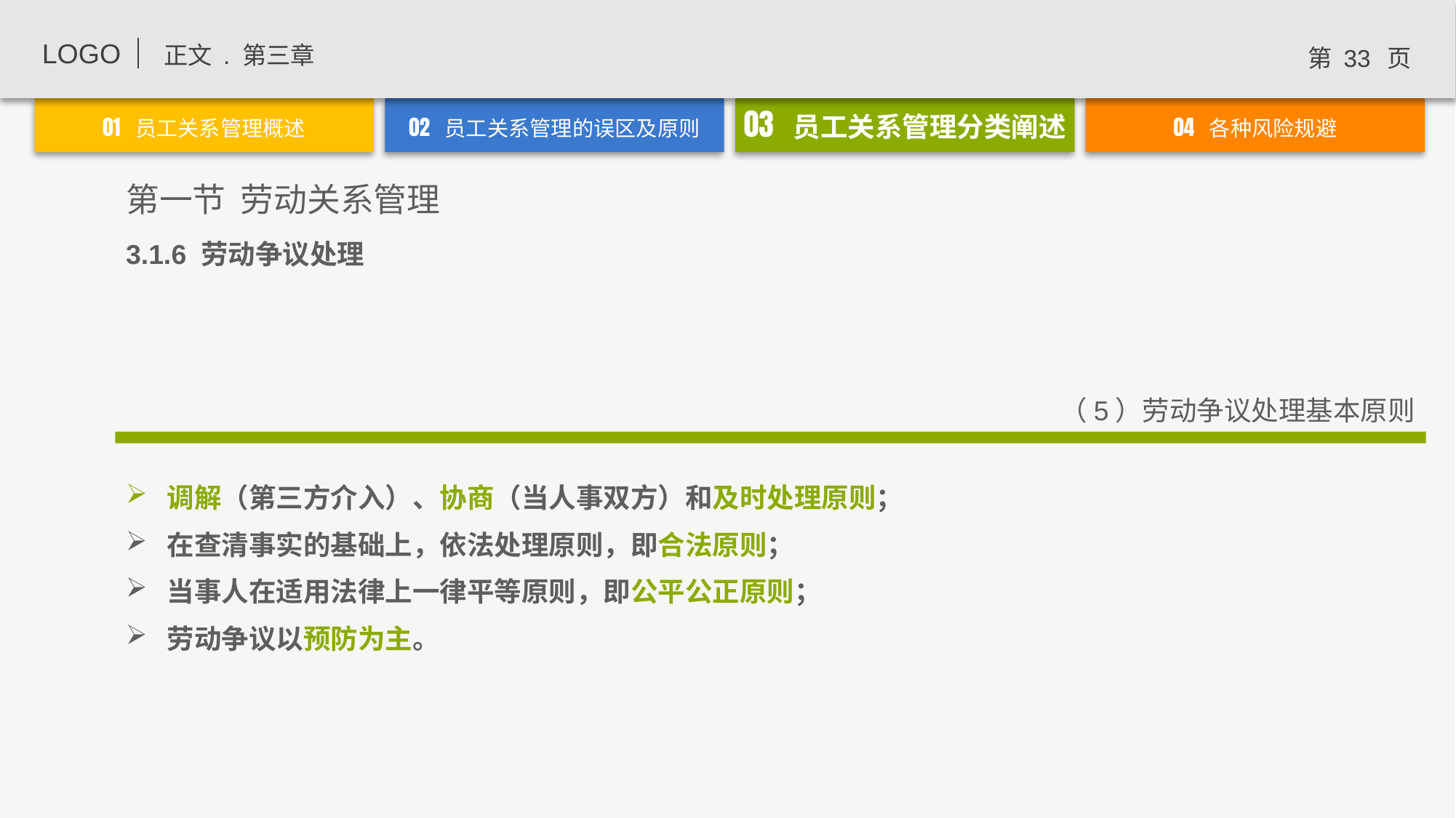

3.1.6 劳动争议处理
（5）劳动争议处理基本原则

调解（第三方介入）、协商（当人事双方）和及时处理原则；
在查清事实的基础上，依法处理原则，即合法原则；
当事人在适用法律上一律平等原则，即公平公正原则；
劳动争议以预防为主。